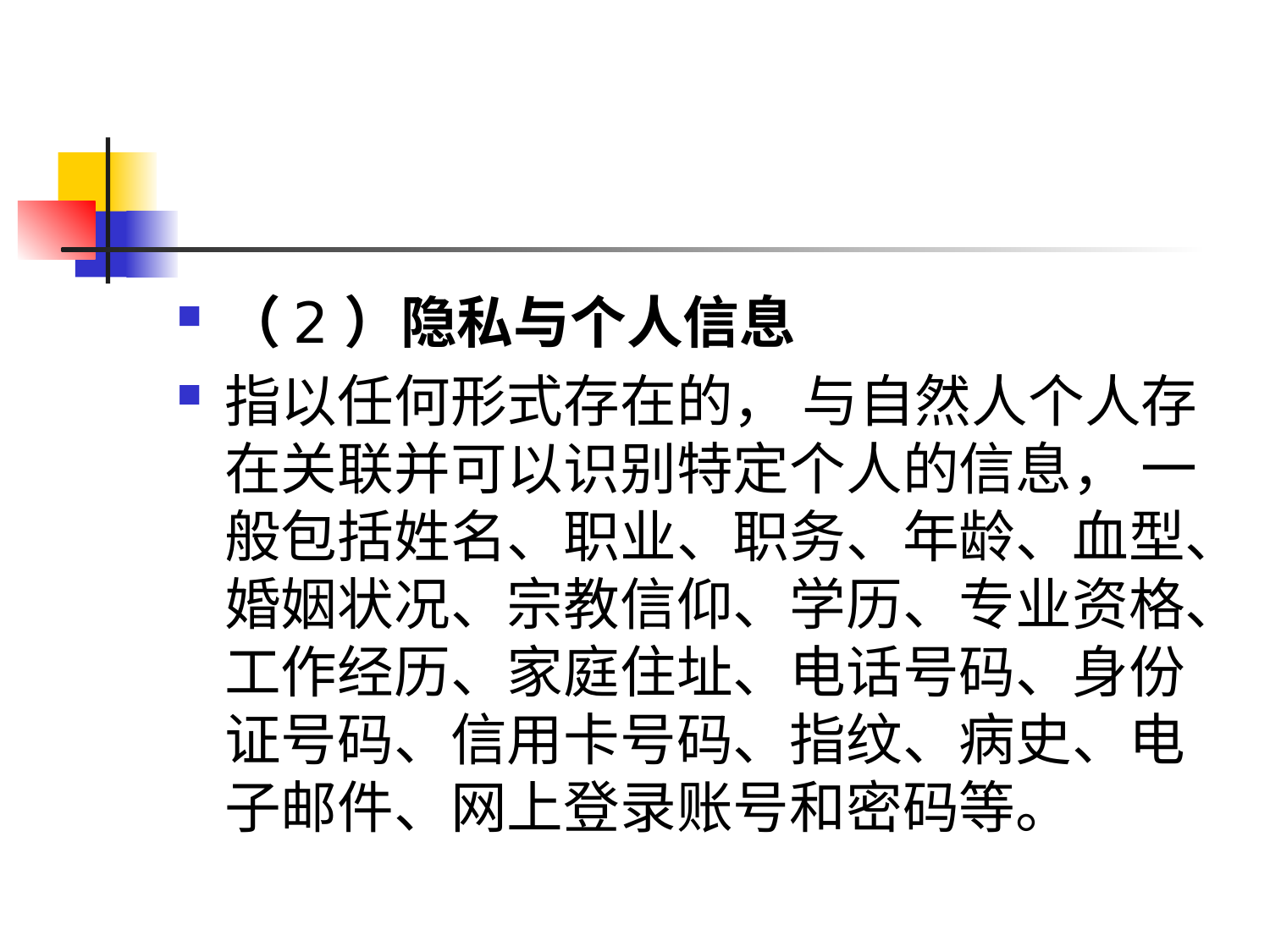

#
（2）隐私与个人信息
指以任何形式存在的， 与自然人个人存在关联并可以识别特定个人的信息， 一般包括姓名、职业、职务、年龄、血型、婚姻状况、宗教信仰、学历、专业资格、工作经历、家庭住址、电话号码、身份证号码、信用卡号码、指纹、病史、电子邮件、网上登录账号和密码等。